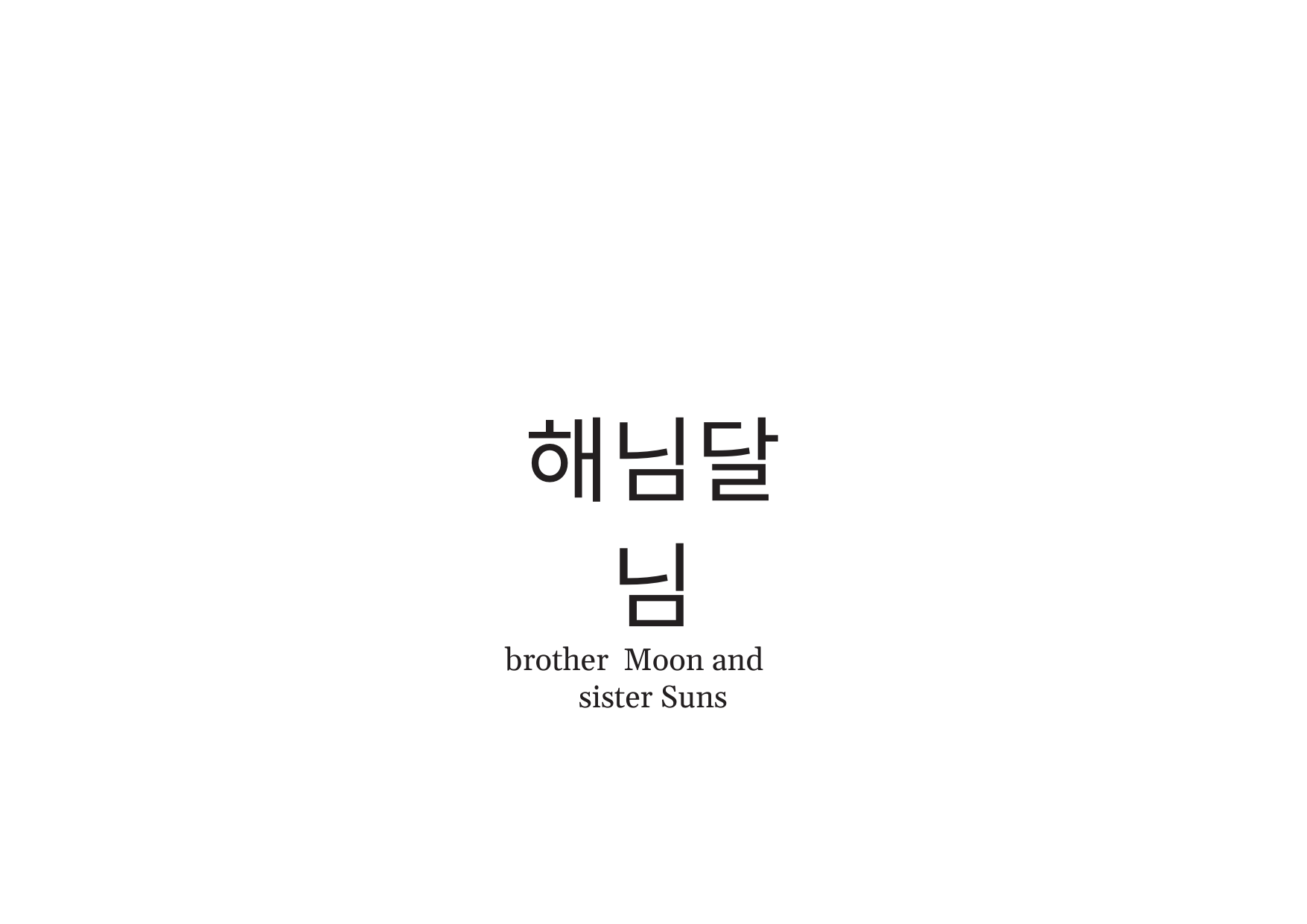

# 해님달님
brother  Moon and      sister Suns